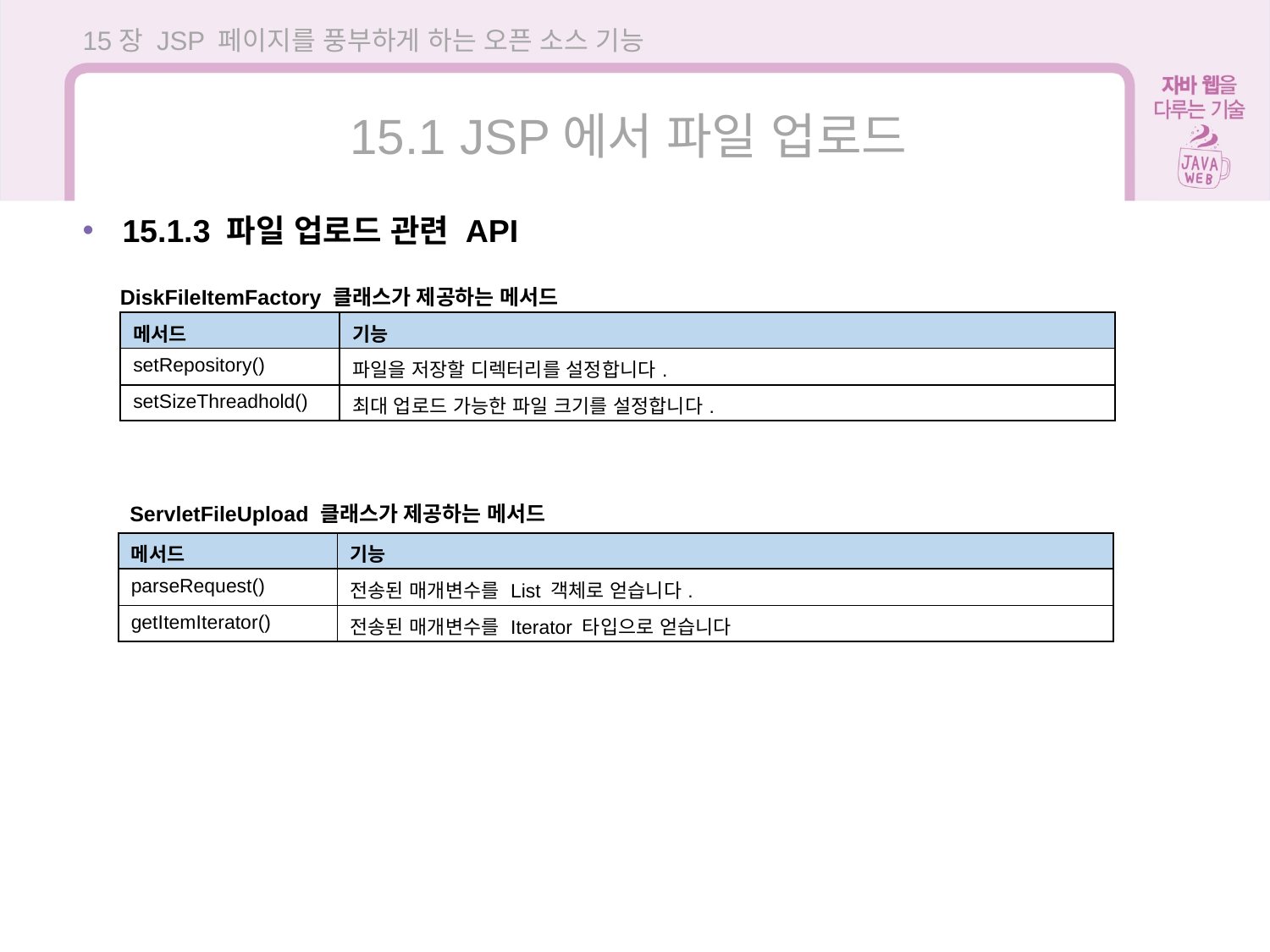

15장 JSP 페이지를 풍부하게 하는 오픈 소스 기능
15.1 JSP에서 파일 업로드
15.1.3 파일 업로드 관련 API
DiskFileItemFactory 클래스가 제공하는 메서드
| 메서드 | 기능 |
| --- | --- |
| setRepository() | 파일을 저장할 디렉터리를 설정합니다. |
| setSizeThreadhold() | 최대 업로드 가능한 파일 크기를 설정합니다. |
ServletFileUpload 클래스가 제공하는 메서드
| 메서드 | 기능 |
| --- | --- |
| parseRequest() | 전송된 매개변수를 List 객체로 얻습니다. |
| getItemIterator() | 전송된 매개변수를 Iterator 타입으로 얻습니다 |